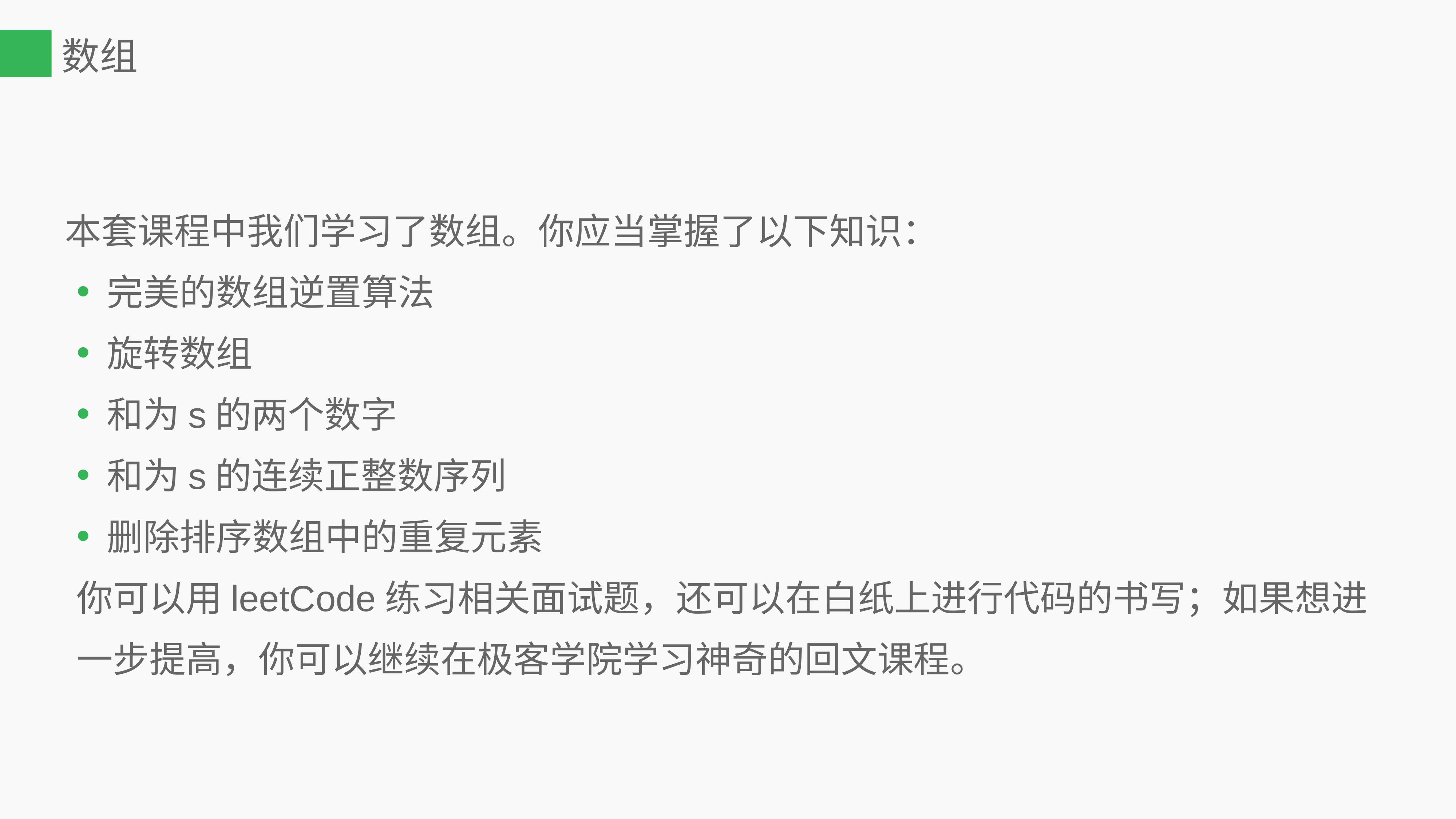

# 数组
本套课程中我们学习了数组。你应当掌握了以下知识：
完美的数组逆置算法
旋转数组
和为s的两个数字
和为s的连续正整数序列
删除排序数组中的重复元素
你可以用leetCode练习相关面试题，还可以在白纸上进行代码的书写；如果想进一步提高，你可以继续在极客学院学习神奇的回文课程。